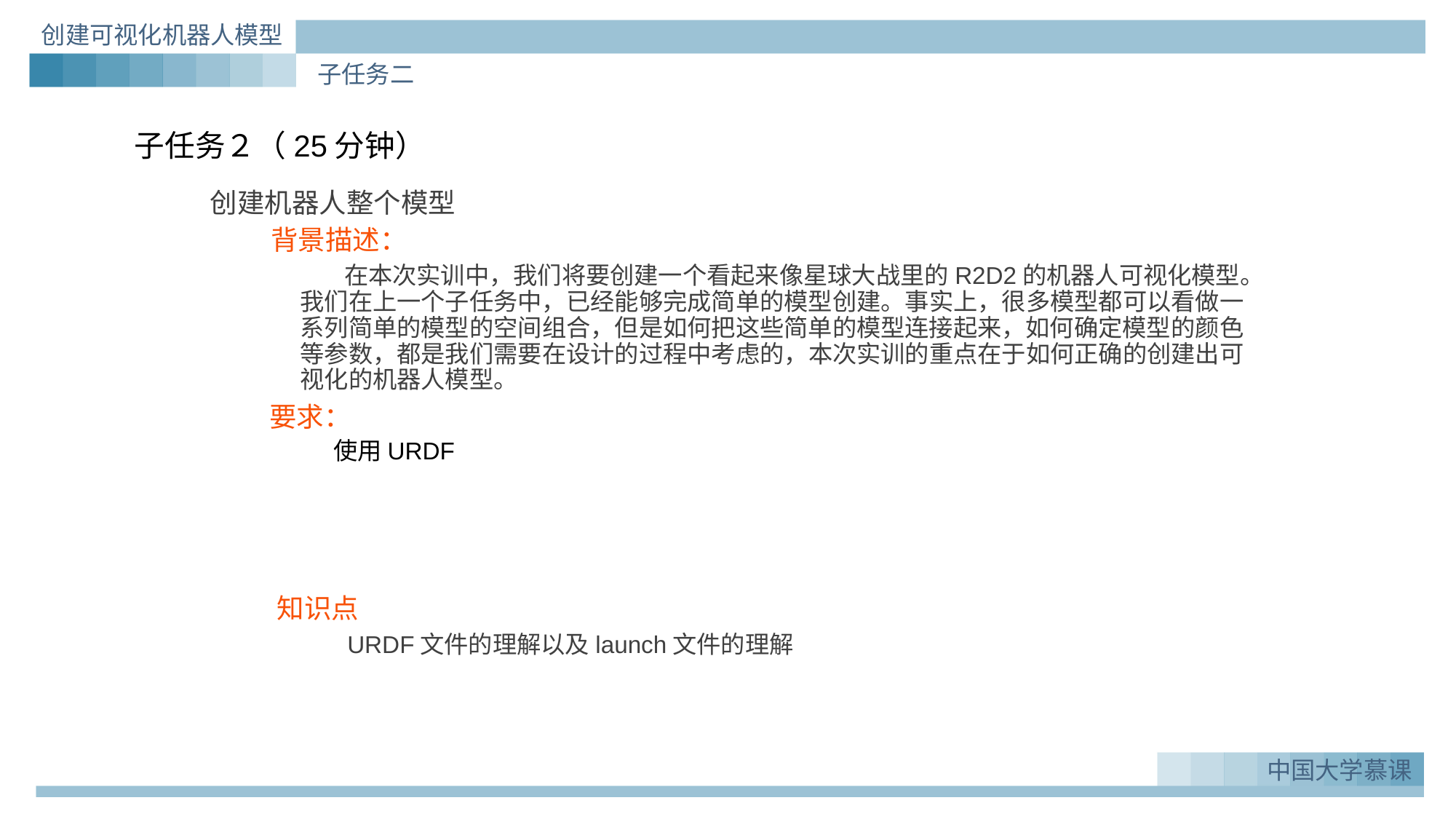

创建可视化机器人模型
子任务二
# 子任务２（25分钟）
  创建机器人整个模型
   背景描述：
       在本次实训中，我们将要创建一个看起来像星球大战里的R2D2的机器人可视化模型。我们在上一个子任务中，已经能够完成简单的模型创建。事实上，很多模型都可以看做一系列简单的模型的空间组合，但是如何把这些简单的模型连接起来，如何确定模型的颜色等参数，都是我们需要在设计的过程中考虑的，本次实训的重点在于如何正确的创建出可视化的机器人模型。

    知识点
       URDF文件的理解以及launch文件的理解

要求：
          使用URDF

中国大学慕课